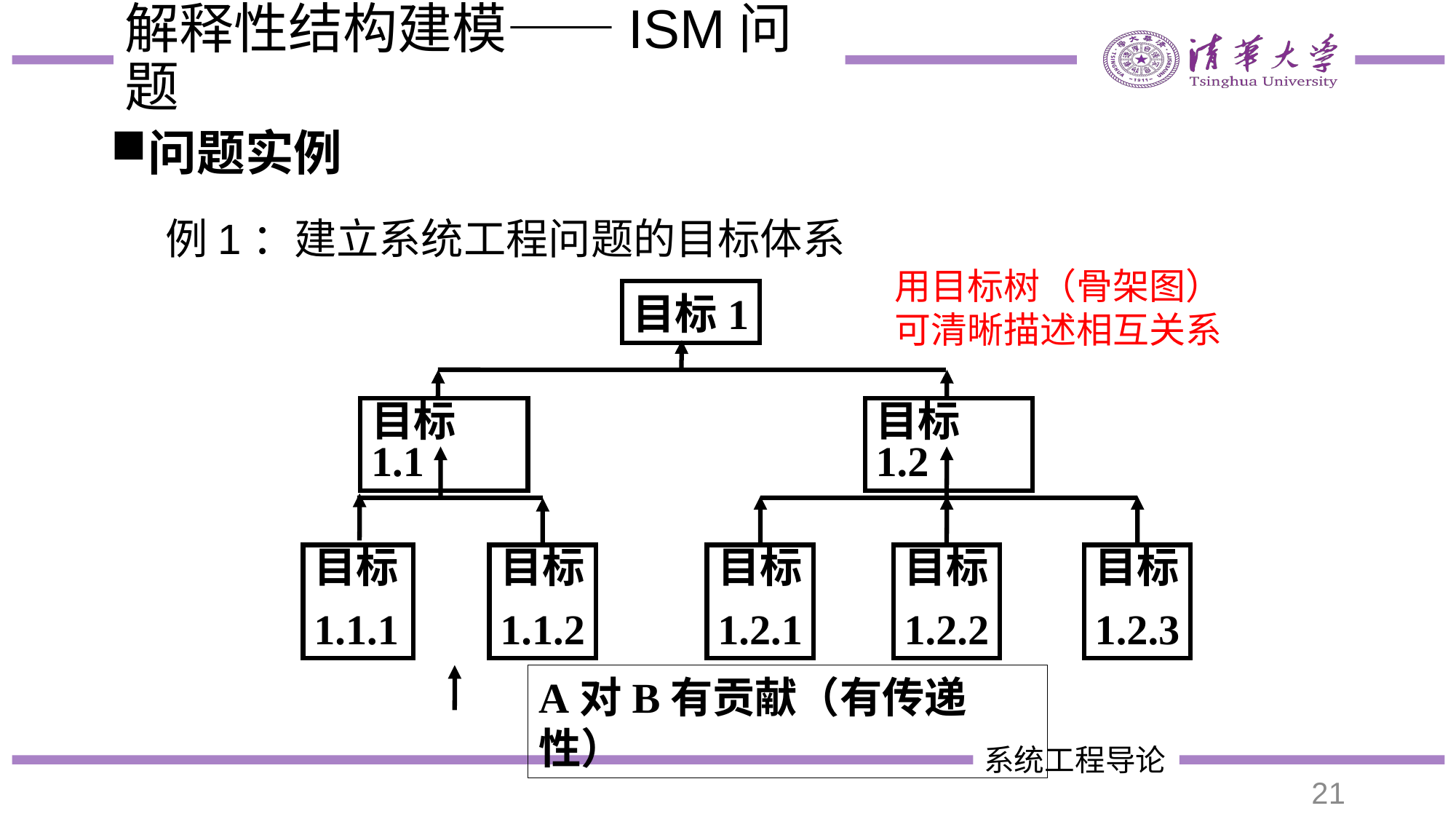

# 解释性结构建模——ISM问题
问题实例
例1：建立系统工程问题的目标体系
用目标树（骨架图）可清晰描述相互关系
目标1

目标1.1
目标1.2

目标
1.1.1
目标
1.1.2
目标
1.2.1
目标
1.2.2
目标
1.2.3

A对B有贡献（有传递性）
21